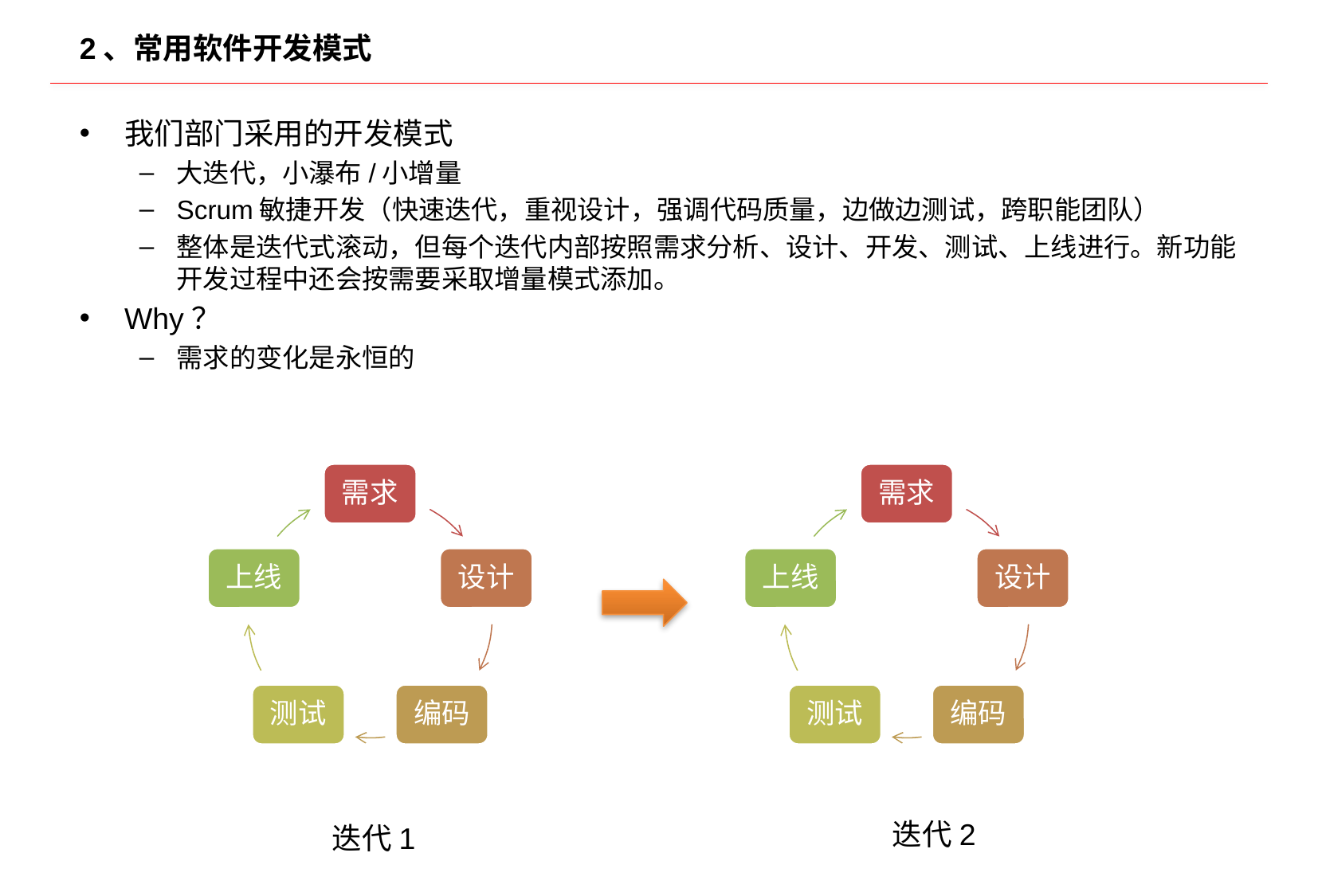

# 2、常用软件开发模式

我们部门采用的开发模式
大迭代，小瀑布/小增量
Scrum敏捷开发（快速迭代，重视设计，强调代码质量，边做边测试，跨职能团队）
整体是迭代式滚动，但每个迭代内部按照需求分析、设计、开发、测试、上线进行。新功能开发过程中还会按需要采取增量模式添加。
Why？
需求的变化是永恒的

需求
设计
编码
测试
上线
需求
设计
编码
测试
上线

迭代2
迭代1